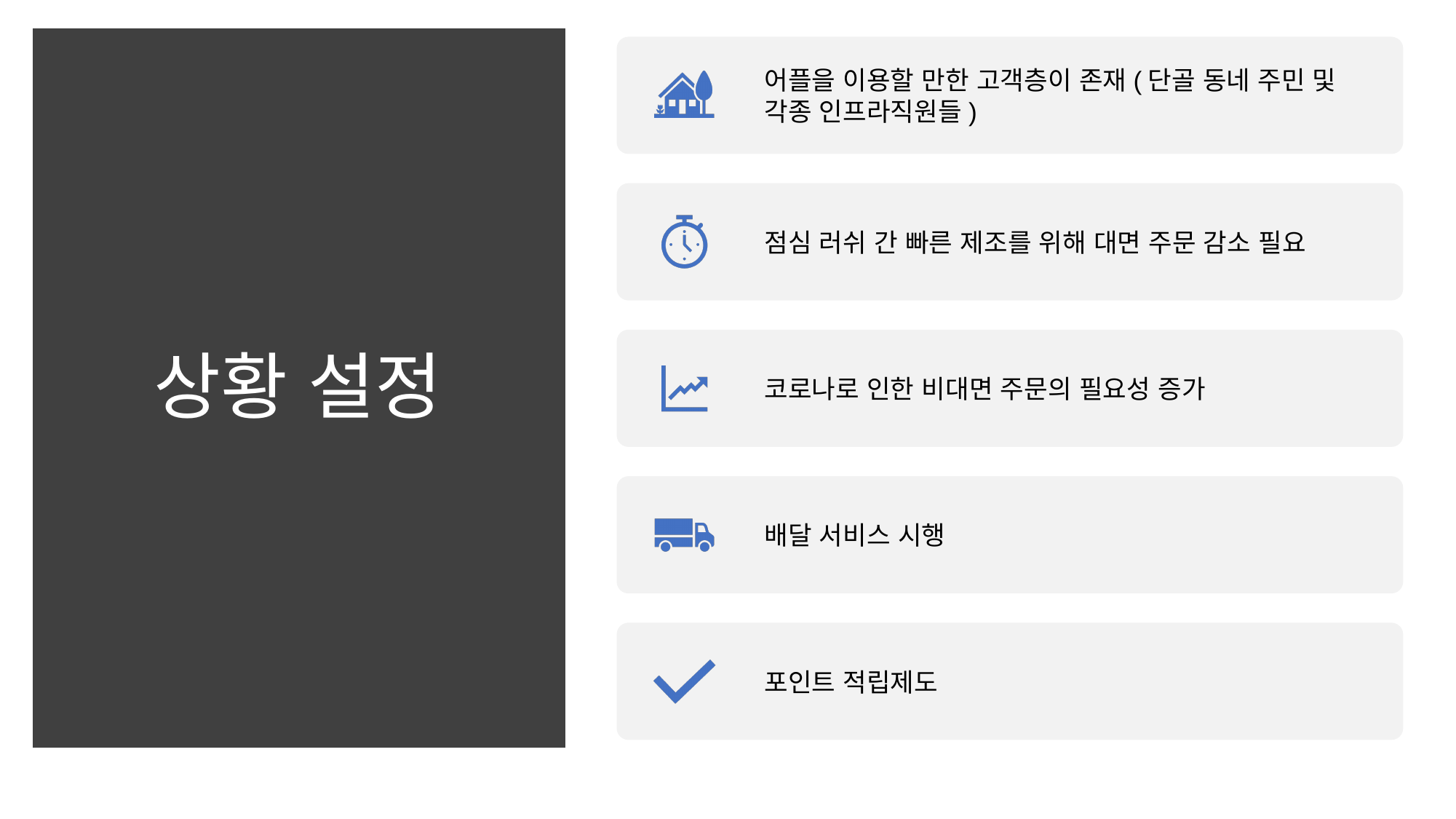

어플을 이용할 만한 고객층이 존재(단골 동네 주민 및 각종 인프라직원들)
점심 러쉬 간 빠른 제조를 위해 대면 주문 감소 필요
코로나로 인한 비대면 주문의 필요성 증가
배달 서비스 시행
포인트 적립제도
# 상황 설정